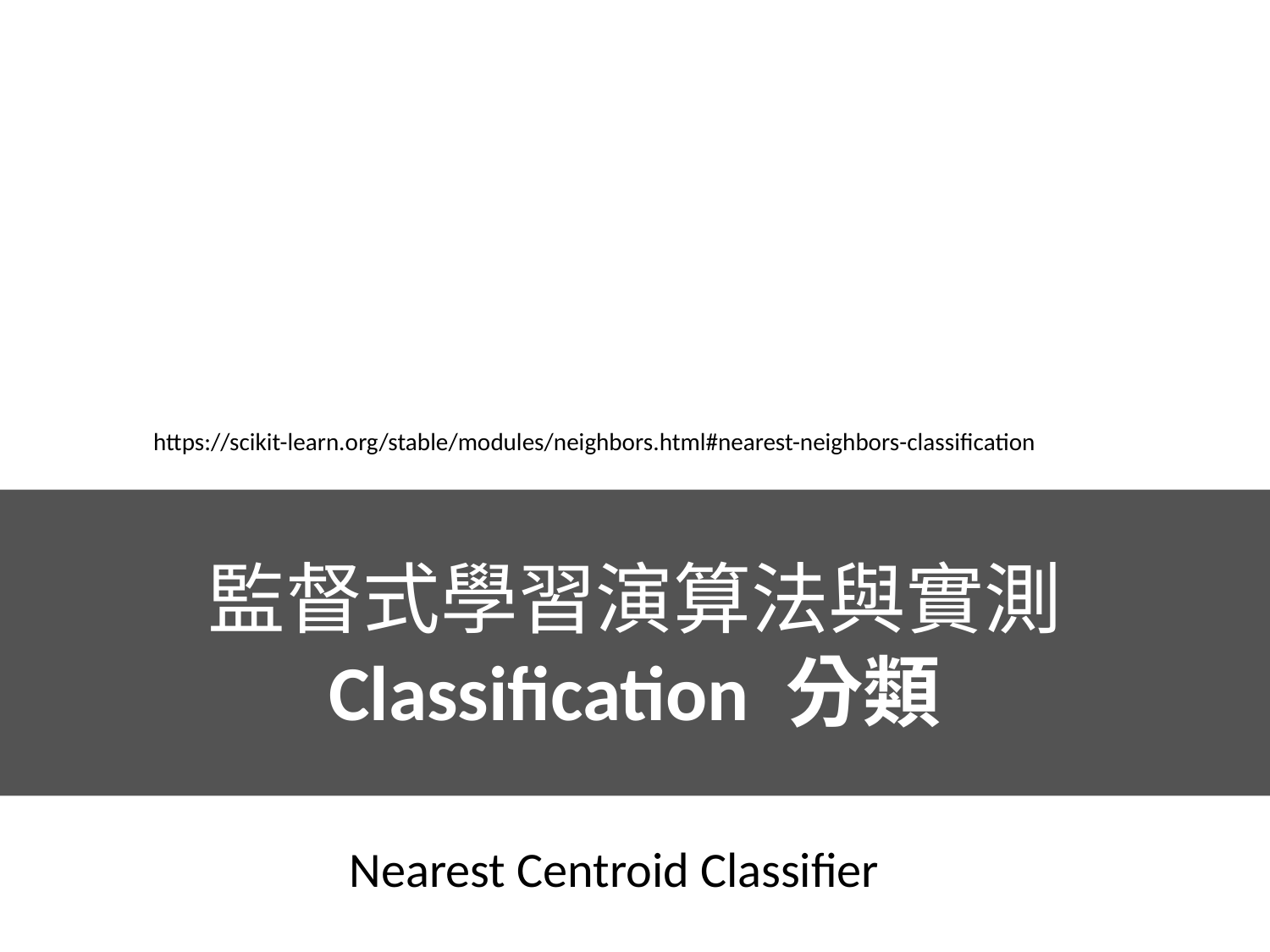

https://scikit-learn.org/stable/modules/neighbors.html#nearest-neighbors-classification
監督式學習演算法與實測
Classification 分類
Nearest Centroid Classifier